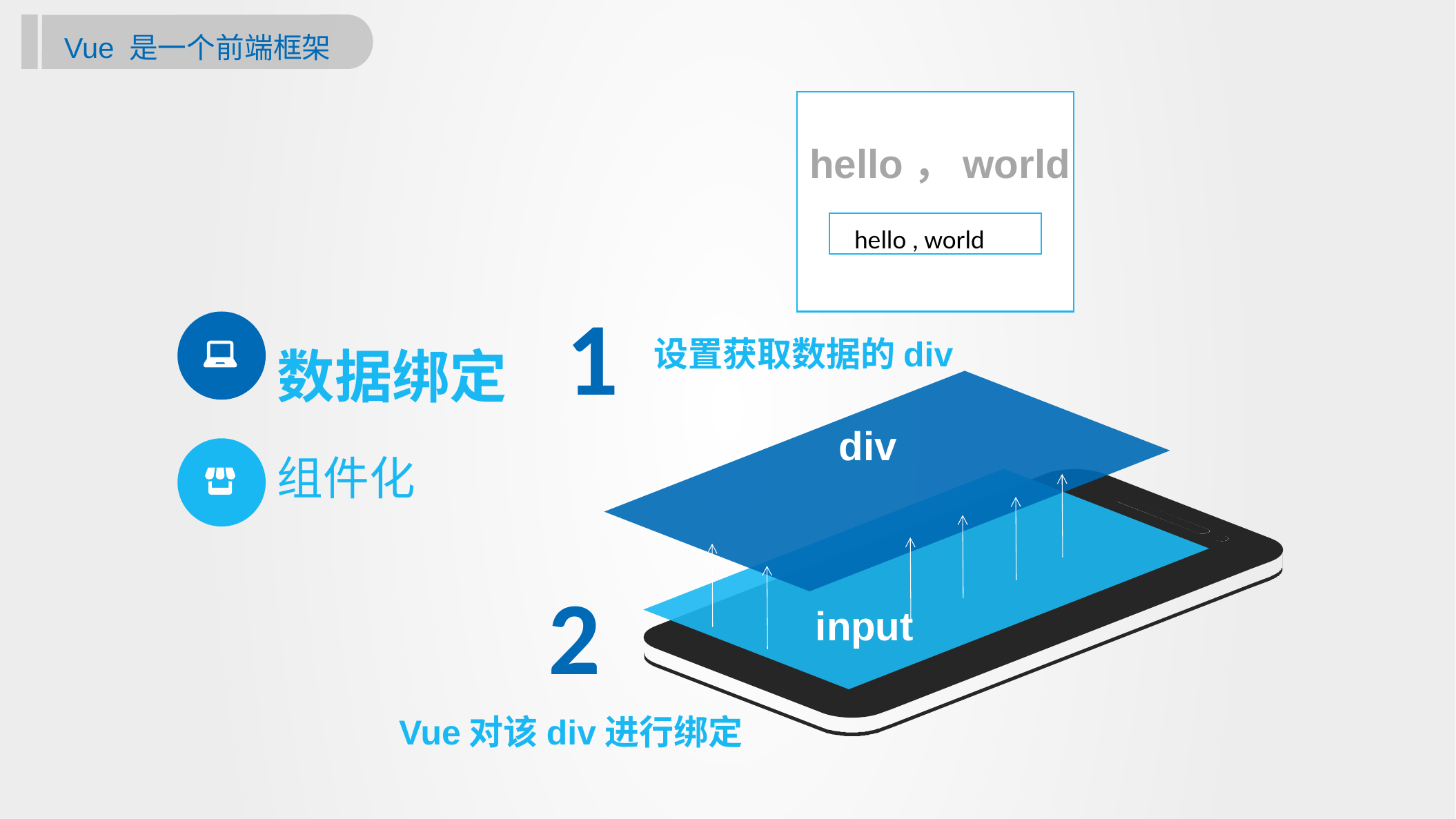

Vue 是一个前端框架

hello，world

hello , world
1

数据绑定
设置获取数据的div

div
组件化

2
input
Vue对该div进行绑定